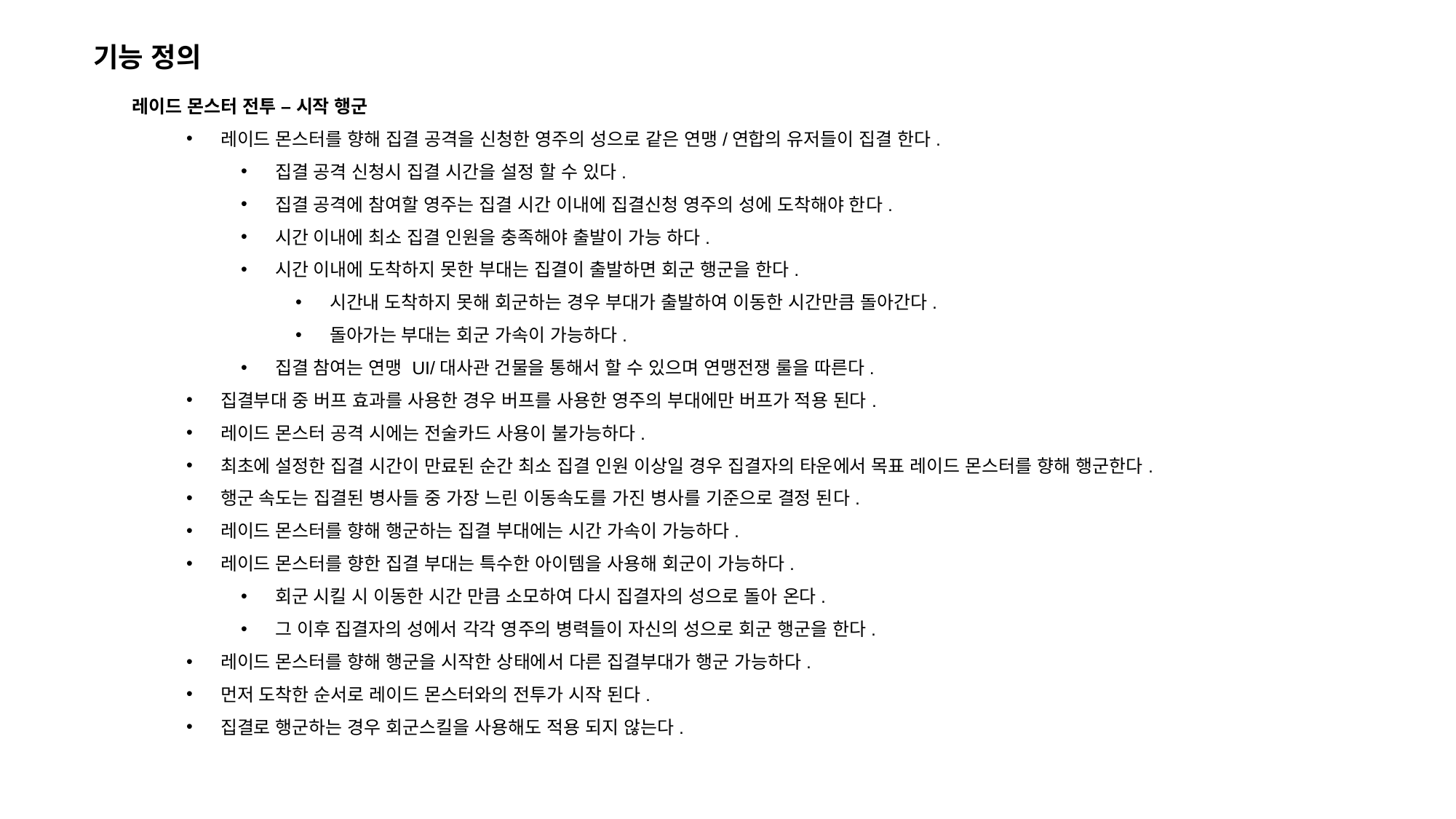

기능 정의
레이드 몬스터 전투 – 시작 행군
레이드 몬스터를 향해 집결 공격을 신청한 영주의 성으로 같은 연맹/연합의 유저들이 집결 한다.
집결 공격 신청시 집결 시간을 설정 할 수 있다.
집결 공격에 참여할 영주는 집결 시간 이내에 집결신청 영주의 성에 도착해야 한다.
시간 이내에 최소 집결 인원을 충족해야 출발이 가능 하다.
시간 이내에 도착하지 못한 부대는 집결이 출발하면 회군 행군을 한다.
시간내 도착하지 못해 회군하는 경우 부대가 출발하여 이동한 시간만큼 돌아간다.
돌아가는 부대는 회군 가속이 가능하다.
집결 참여는 연맹 UI/대사관 건물을 통해서 할 수 있으며 연맹전쟁 룰을 따른다.
집결부대 중 버프 효과를 사용한 경우 버프를 사용한 영주의 부대에만 버프가 적용 된다.
레이드 몬스터 공격 시에는 전술카드 사용이 불가능하다.
최초에 설정한 집결 시간이 만료된 순간 최소 집결 인원 이상일 경우 집결자의 타운에서 목표 레이드 몬스터를 향해 행군한다.
행군 속도는 집결된 병사들 중 가장 느린 이동속도를 가진 병사를 기준으로 결정 된다.
레이드 몬스터를 향해 행군하는 집결 부대에는 시간 가속이 가능하다.
레이드 몬스터를 향한 집결 부대는 특수한 아이템을 사용해 회군이 가능하다.
회군 시킬 시 이동한 시간 만큼 소모하여 다시 집결자의 성으로 돌아 온다.
그 이후 집결자의 성에서 각각 영주의 병력들이 자신의 성으로 회군 행군을 한다.
레이드 몬스터를 향해 행군을 시작한 상태에서 다른 집결부대가 행군 가능하다.
먼저 도착한 순서로 레이드 몬스터와의 전투가 시작 된다.
집결로 행군하는 경우 회군스킬을 사용해도 적용 되지 않는다.